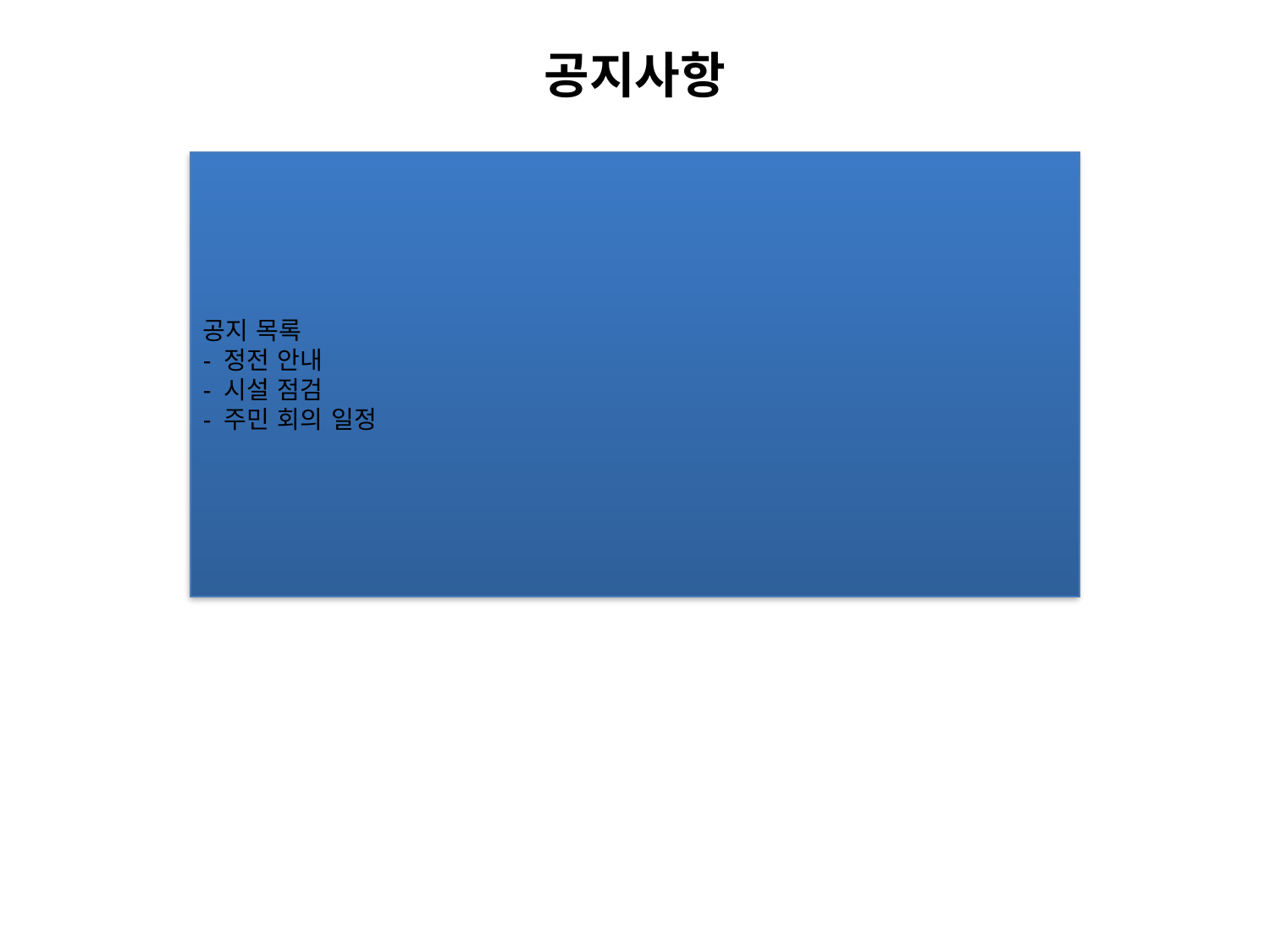

공지사항
공지 목록
- 정전 안내
- 시설 점검
- 주민 회의 일정